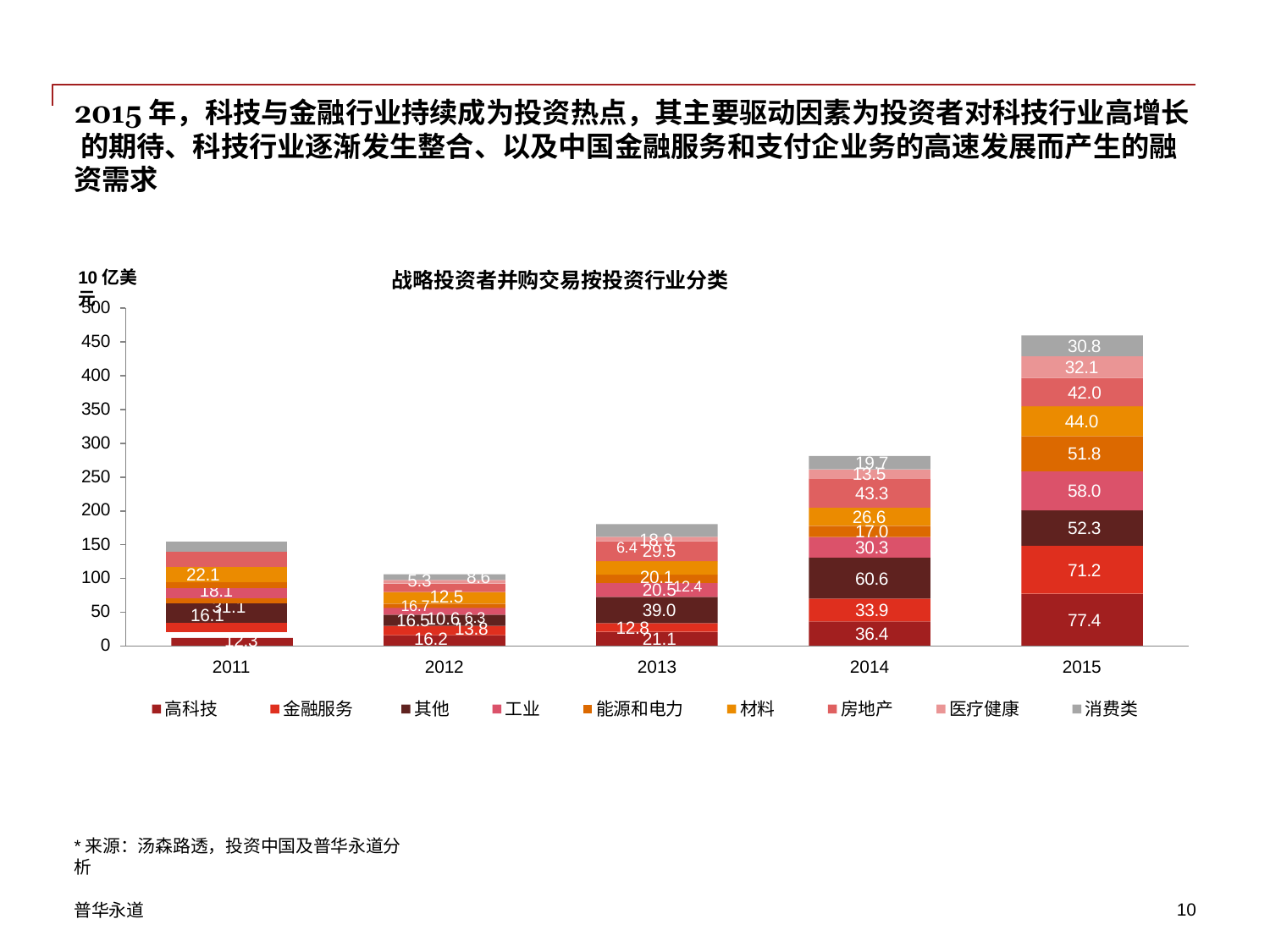

2015年，科技与金融行业持续成为投资热点，其主要驱动因素为投资者对科技行业高增长  的期待、科技行业逐渐发生整合、以及中国金融服务和支付企业务的高速发展而产生的融  资需求
10亿美元
战略投资者并购交易按投资行业分类
500
450
400
350
300
250
200
150
100
50
0

30.8

32.1

42.0

44.0

51.8

19.7

13.5

58.0
43.3
26.6

52.3
6.418.9
17.0

30.3

29.5

| 11.14.822.2 |
| --- |
| 22.1 |
| 18.1 |
| 31.1 16.1 |
20.112.4

71.2

8.6
60.6
5.3

16.712.5
9.5

20.5

10.6 6.3

39.0
33.9

77.4
16.5

12.8
13.8

36.4

16.2
21.1
12.3

2011
2012
2013
2014
2015
高科技
金融服务
其他
工业
能源和电力
材料
房地产
医疗健康
消费类

*来源：汤森路透，投资中国及普华永道分析
普华永道
10